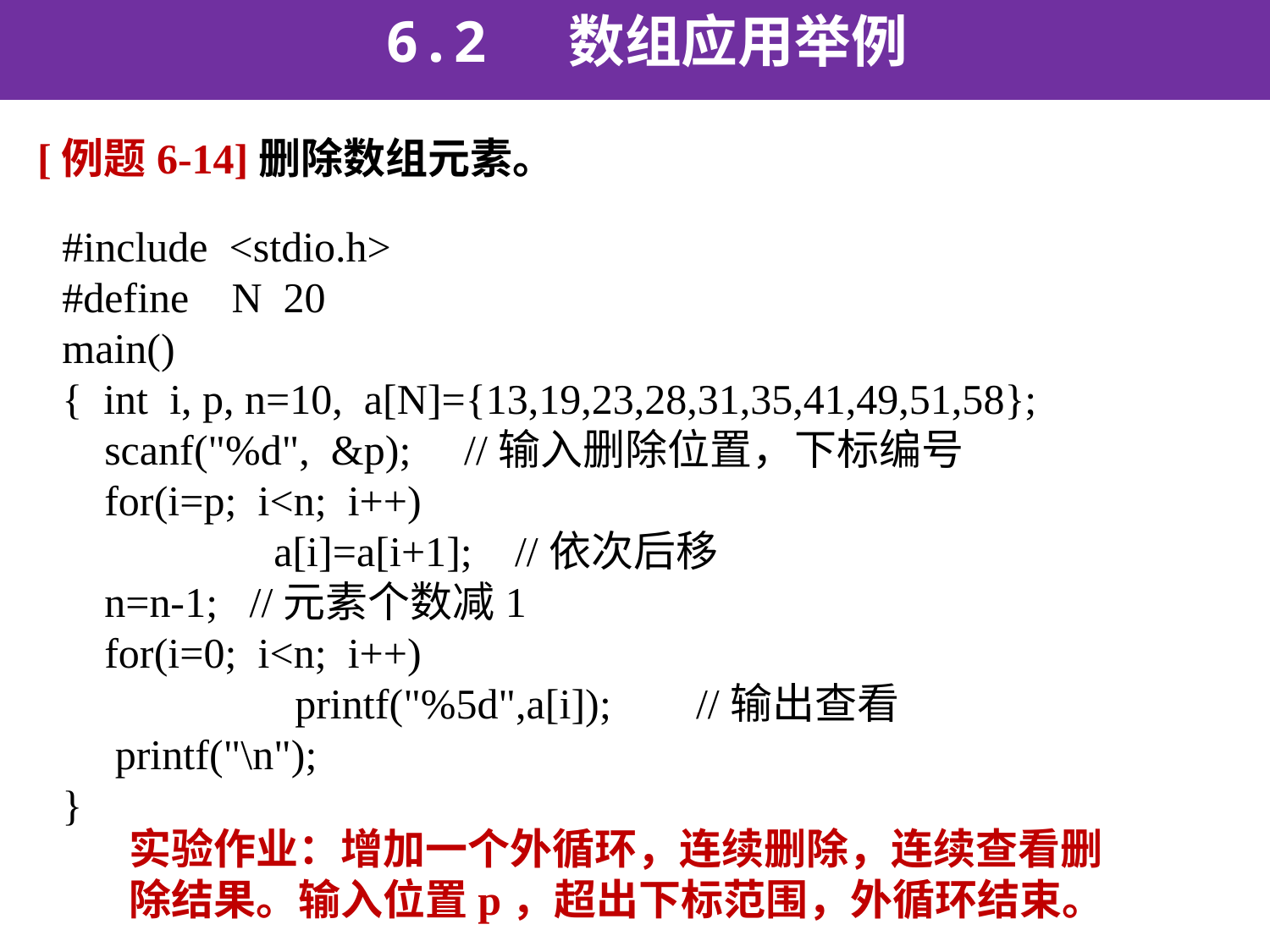

6.2  数组应用举例
[例题6-14]删除数组元素。
#include  <stdio.h>
#define    N  20
main()
{  int  i, p, n=10,  a[N]={13,19,23,28,31,35,41,49,51,58};
    scanf("%d",  &p);     //输入删除位置，下标编号
    for(i=p;  i<n;  i++)
                    a[i]=a[i+1];    //依次后移
    n=n-1;   //元素个数减1
    for(i=0;  i<n;  i++)
                      printf("%5d",a[i]);        //输出查看
     printf("\n");
}
实验作业：增加一个外循环，连续删除，连续查看删除结果。输入位置p，超出下标范围，外循环结束。